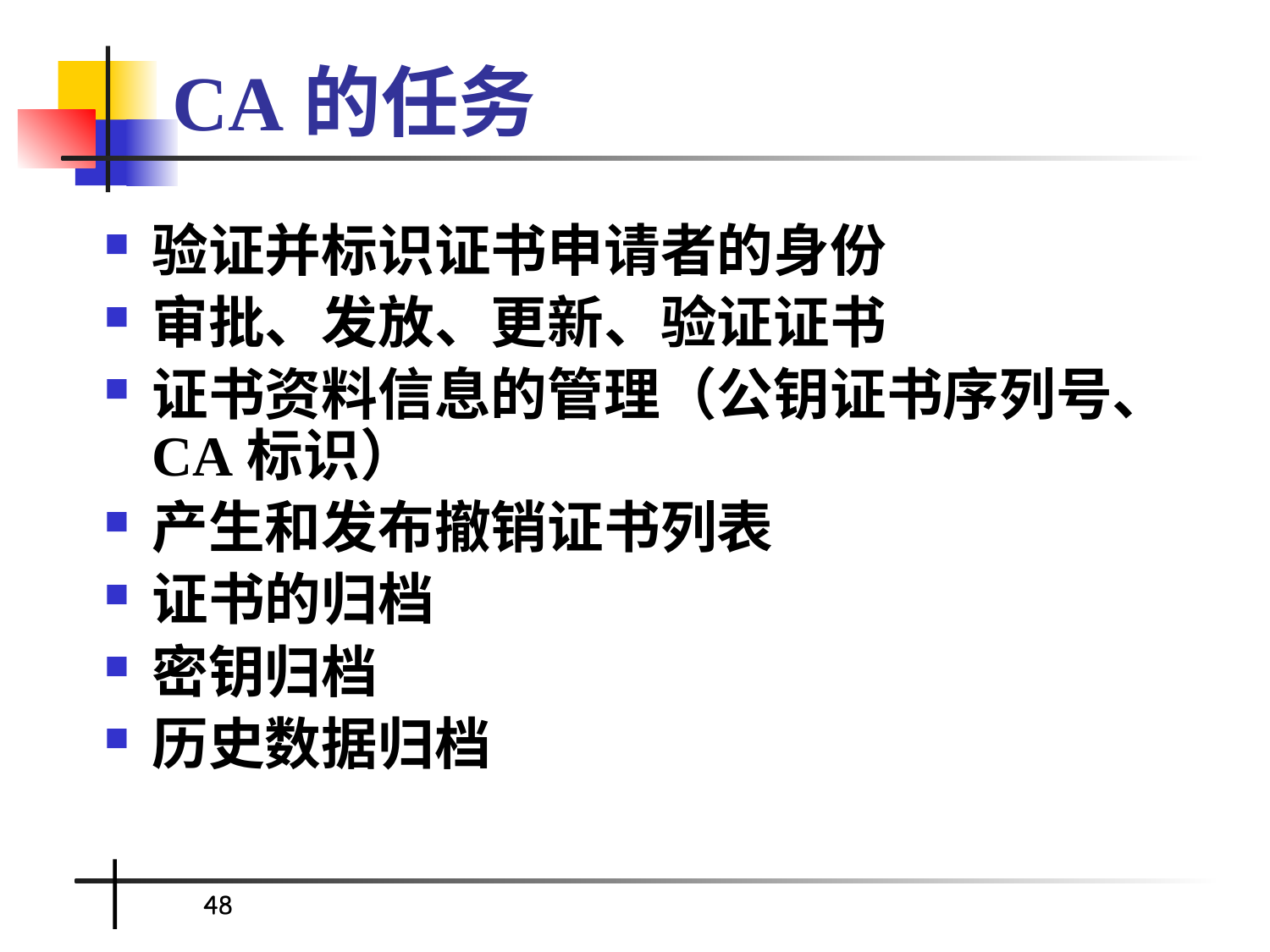

# CA的任务
验证并标识证书申请者的身份
审批、发放、更新、验证证书
证书资料信息的管理（公钥证书序列号、CA标识）
产生和发布撤销证书列表
证书的归档
密钥归档
历史数据归档
48